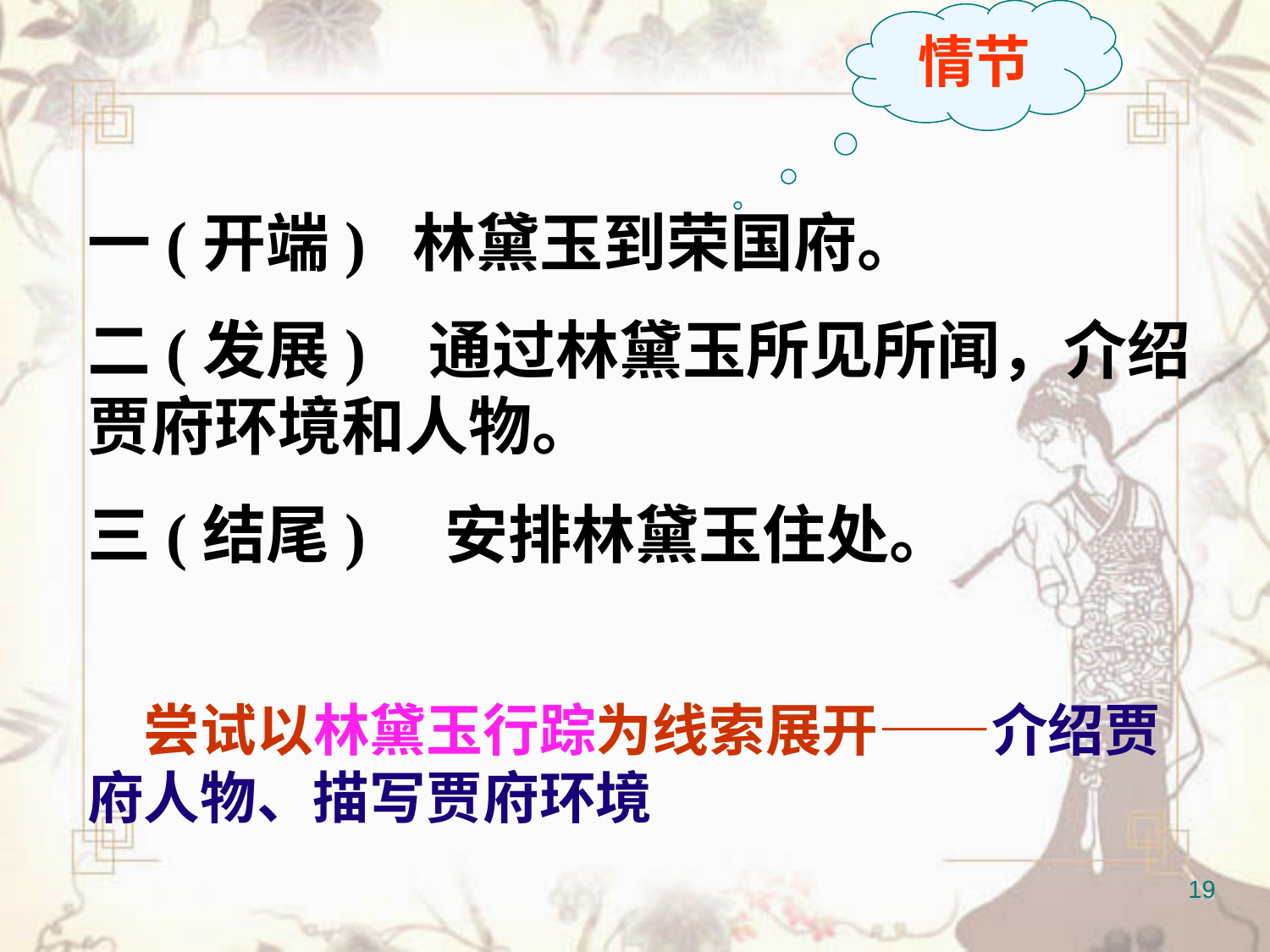

情节
一(开端)  林黛玉到荣国府。
二(发展)   通过林黛玉所见所闻，介绍贾府环境和人物。
三(结尾)　安排林黛玉住处。

　尝试以林黛玉行踪为线索展开——介绍贾府人物、描写贾府环境
19